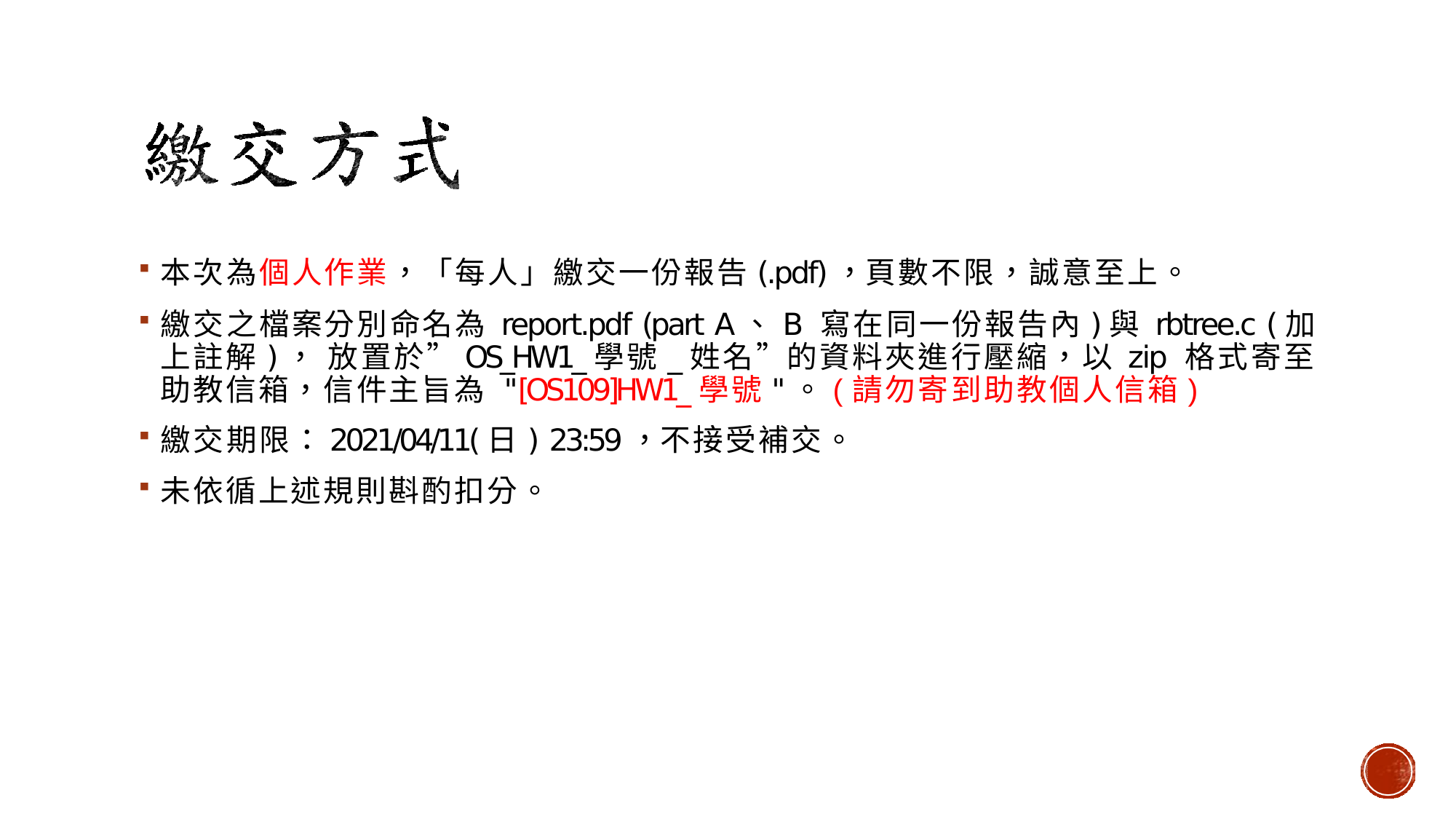

本次為個人作業，「每人」繳交一份報告(.pdf)，頁數不限，誠意至上。
繳交之檔案分別命名為report.pdf (part A、B 寫在同一份報告內)與rbtree.c (加上註解)，  放置於”OS_HW1_學號_姓名”的資料夾進行壓縮，以zip 格式寄至助教信箱，信件主旨為 "[OS109]HW1_學號"。(請勿寄到助教個人信箱)
繳交期限：2021/04/11(日) 23:59，不接受補交。
未依循上述規則斟酌扣分。